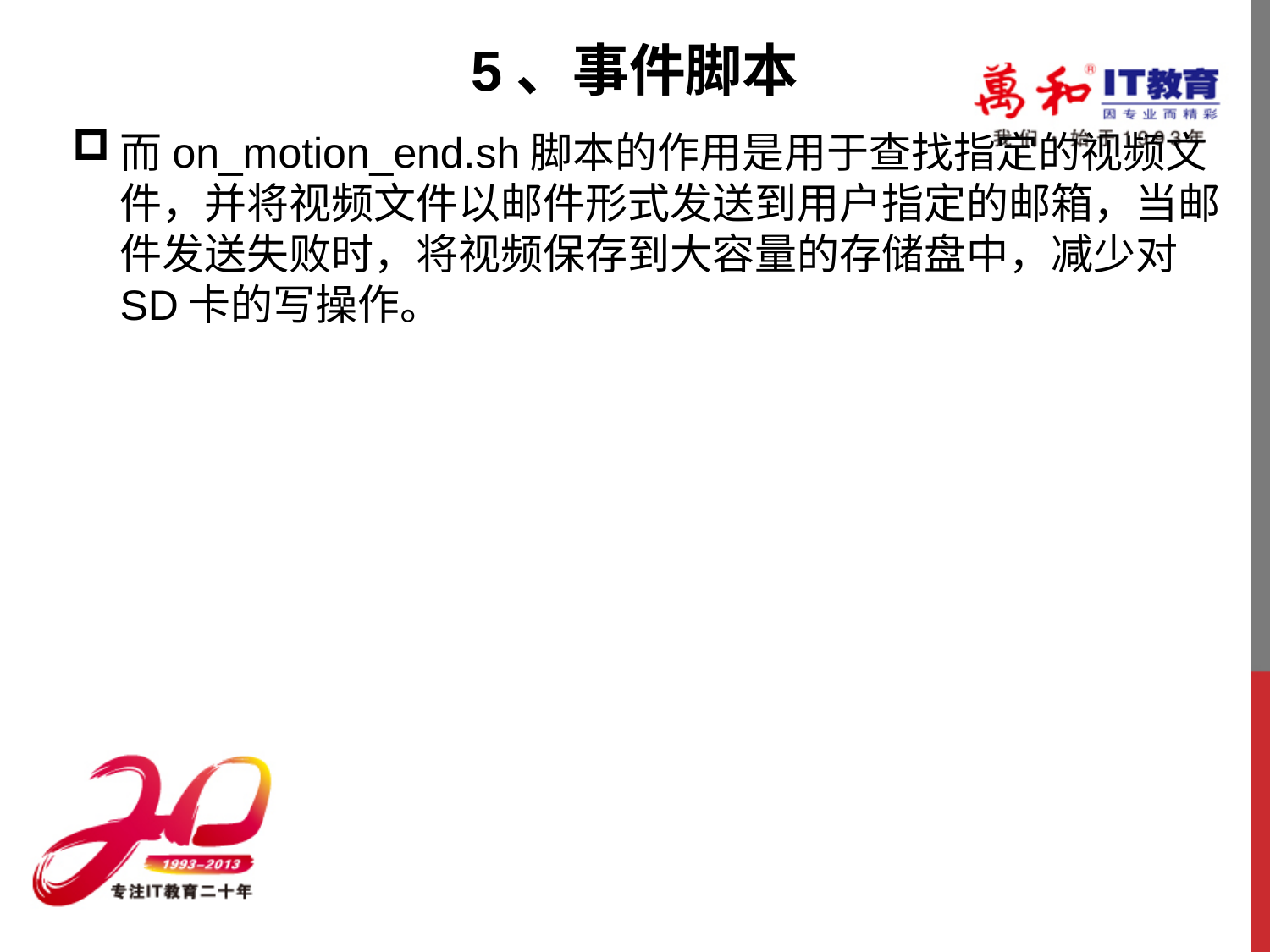

# 5、事件脚本
而on_motion_end.sh脚本的作用是用于查找指定的视频文件，并将视频文件以邮件形式发送到用户指定的邮箱，当邮件发送失败时，将视频保存到大容量的存储盘中，减少对SD卡的写操作。